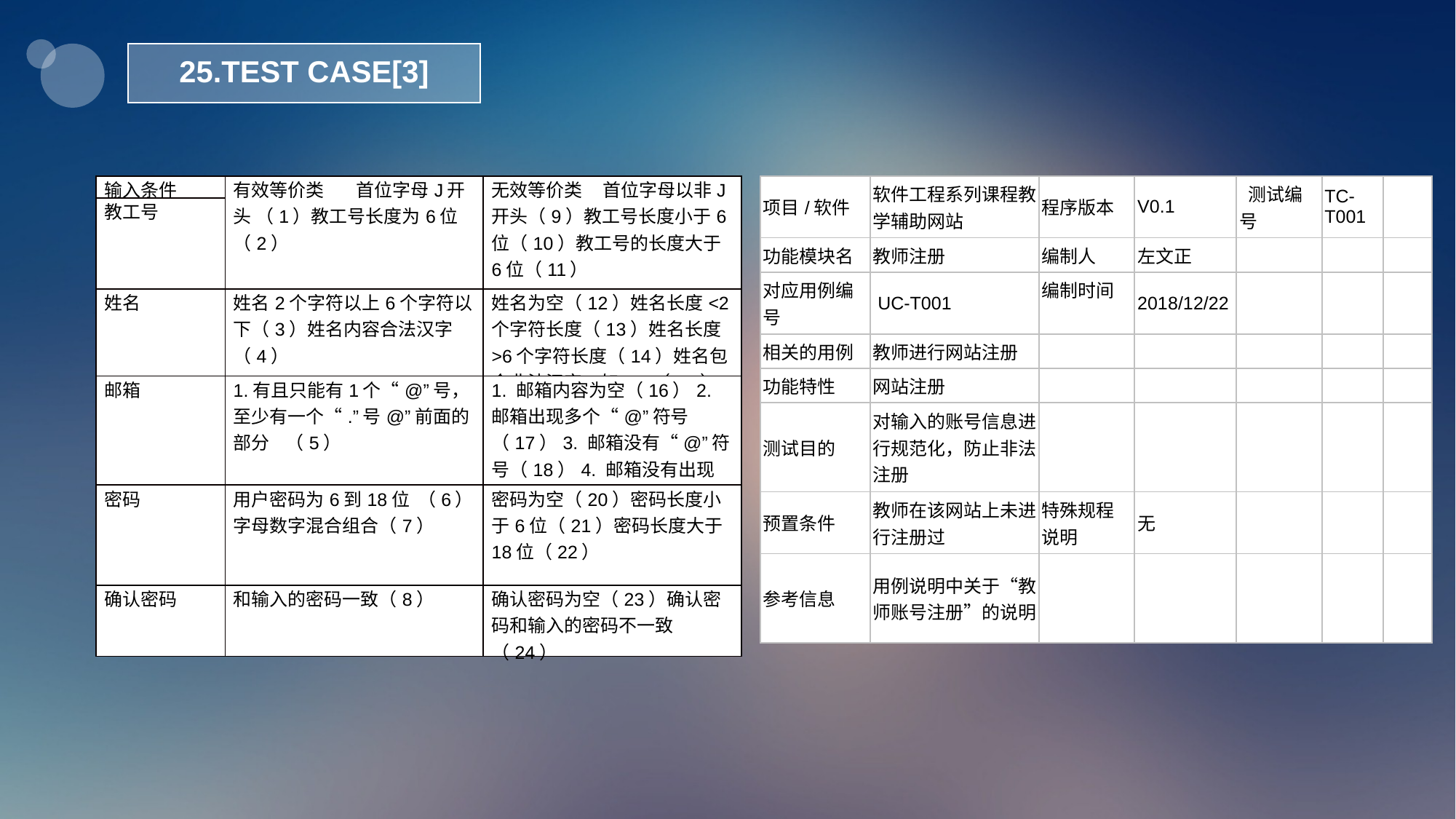

25.TEST CASE[3]
| 输入条件 | 有效等价类 首位字母J开头 （1）教工号长度为6位 （2） | 无效等价类 首位字母以非J开头（9）教工号长度小于6位（10）教工号的长度大于6位（11） |
| --- | --- | --- |
| 教工号 |  |  |
| 姓名 | 姓名2个字符以上6个字符以下（3）姓名内容合法汉字（4） | 姓名为空（12）姓名长度<2个字符长度（13）姓名长度>6个字符长度（14）姓名包含非法汉字，如&,\*（15） |
| 邮箱 | 1.有且只能有1个“@”号，至少有一个“.”号@”前面的部分 （5） | 1. 邮箱内容为空（16）2. 邮箱出现多个“@”符号（17）3. 邮箱没有“@”符号（18）4. 邮箱没有出现“.”（19） |
| 密码 | 用户密码为6到18位 （6）字母数字混合组合（7） | 密码为空（20）密码长度小于6位（21）密码长度大于18位（22） |
| 确认密码 | 和输入的密码一致（8） | 确认密码为空（23）确认密码和输入的密码不一致（24） |
| 项目/软件 | 软件工程系列课程教学辅助网站 | 程序版本 | V0.1 | 测试编号 | TC-T001 |  |
| --- | --- | --- | --- | --- | --- | --- |
| 功能模块名 | 教师注册 | 编制人 | 左文正 |  |  |  |
| 对应用例编号 | UC-T001 | 编制时间 | 2018/12/22 |  |  |  |
| 相关的用例 | 教师进行网站注册 |  |  |  |  |  |
| 功能特性 | 网站注册 |  |  |  |  |  |
| 测试目的 | 对输入的账号信息进行规范化，防止非法注册 |  |  |  |  |  |
| 预置条件 | 教师在该网站上未进行注册过 | 特殊规程说明 | 无 |  |  |  |
| 参考信息 | 用例说明中关于“教师账号注册”的说明 |  |  |  |  |  |